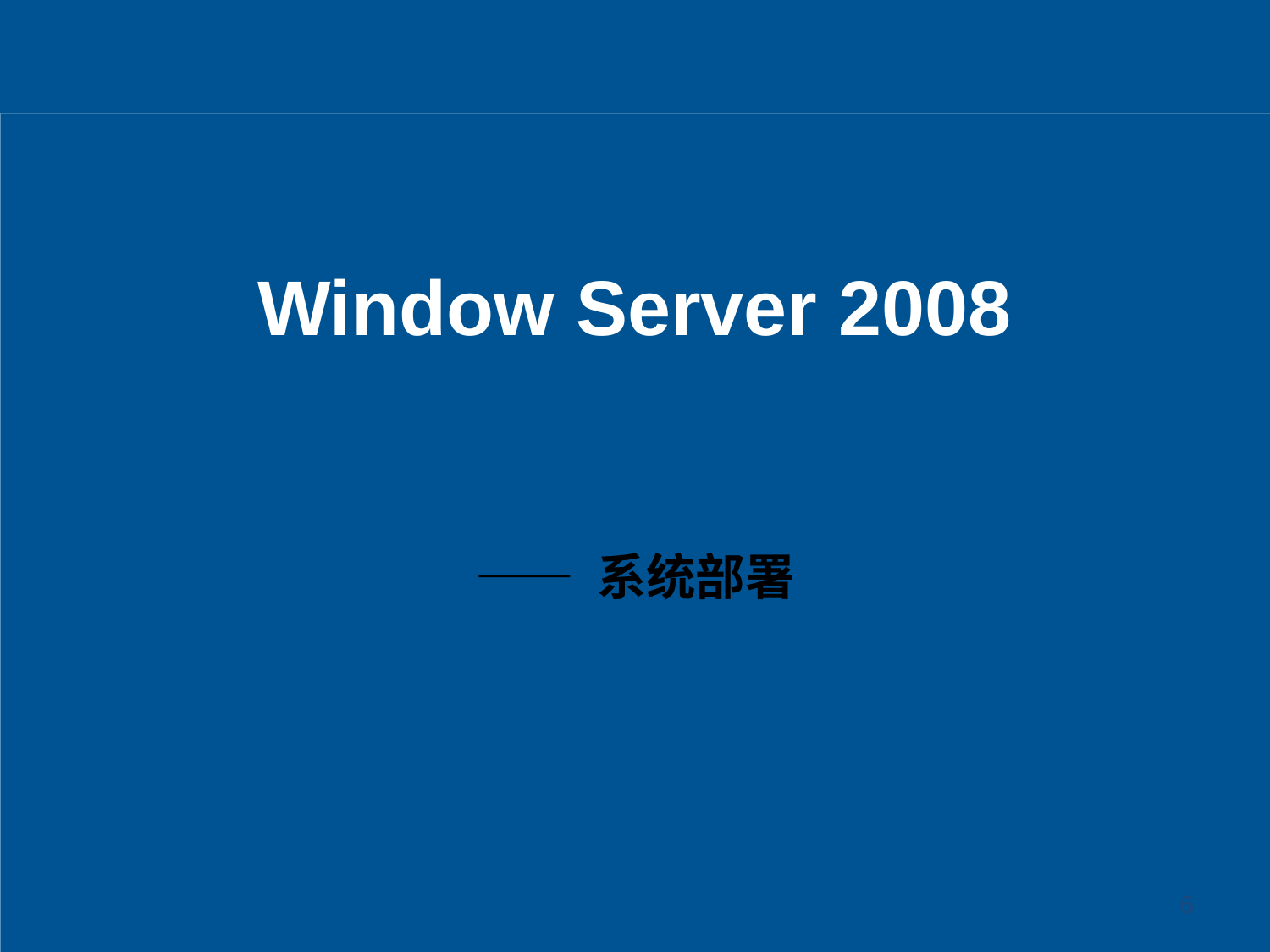

# Window Server 2008
—— 系统部署
6